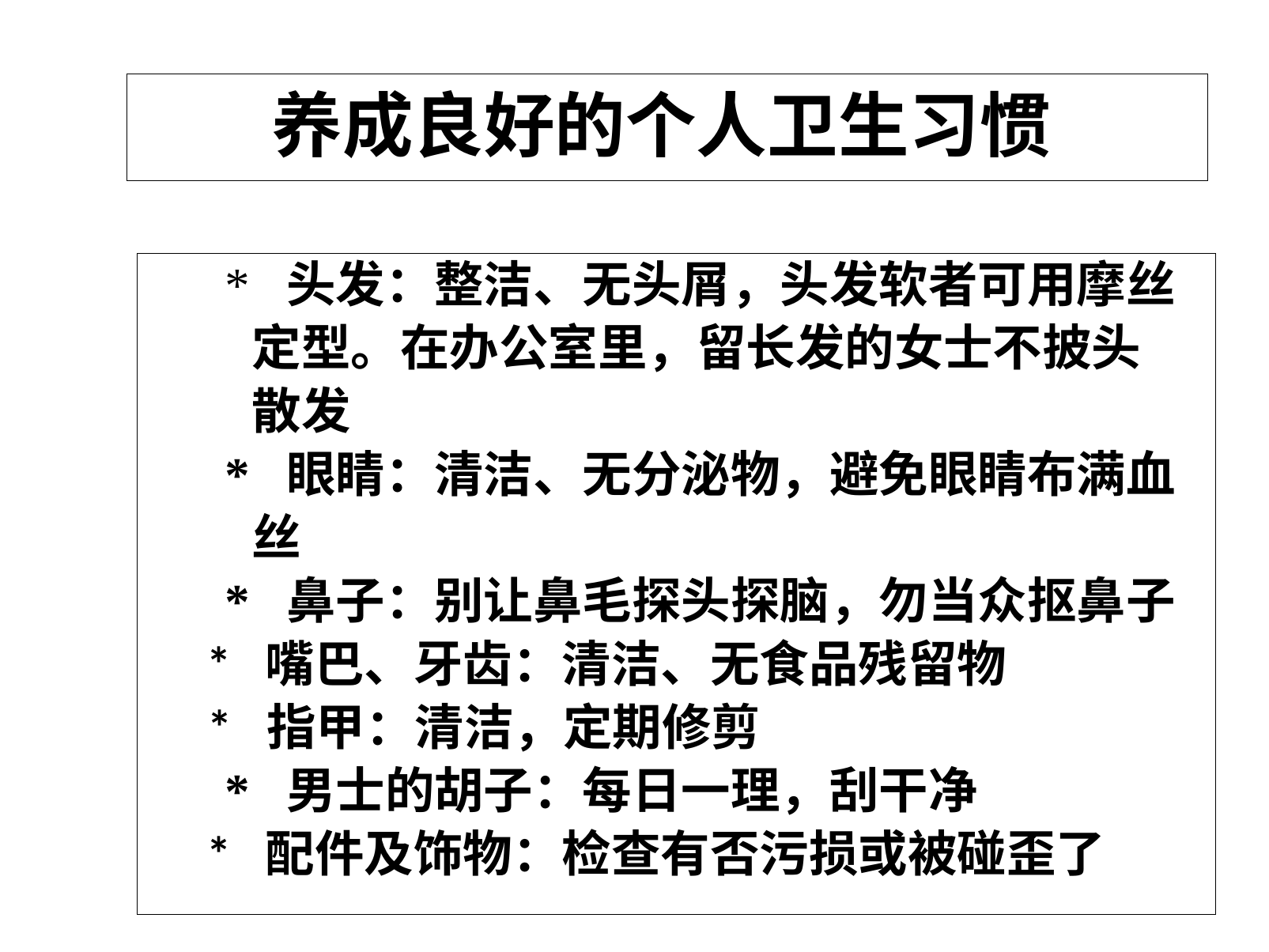

# 养成良好的个人卫生习惯
      *  头发：整洁、无头屑，头发软者可用摩丝
        定型。在办公室里，留长发的女士不披头
        散发
      *  眼睛：清洁、无分泌物，避免眼睛布满血
        丝
      *  鼻子：别让鼻毛探头探脑，勿当众抠鼻子
     *  嘴巴、牙齿：清洁、无食品残留物
     *  指甲：清洁，定期修剪
      *  男士的胡子：每日一理，刮干净
     *  配件及饰物：检查有否污损或被碰歪了